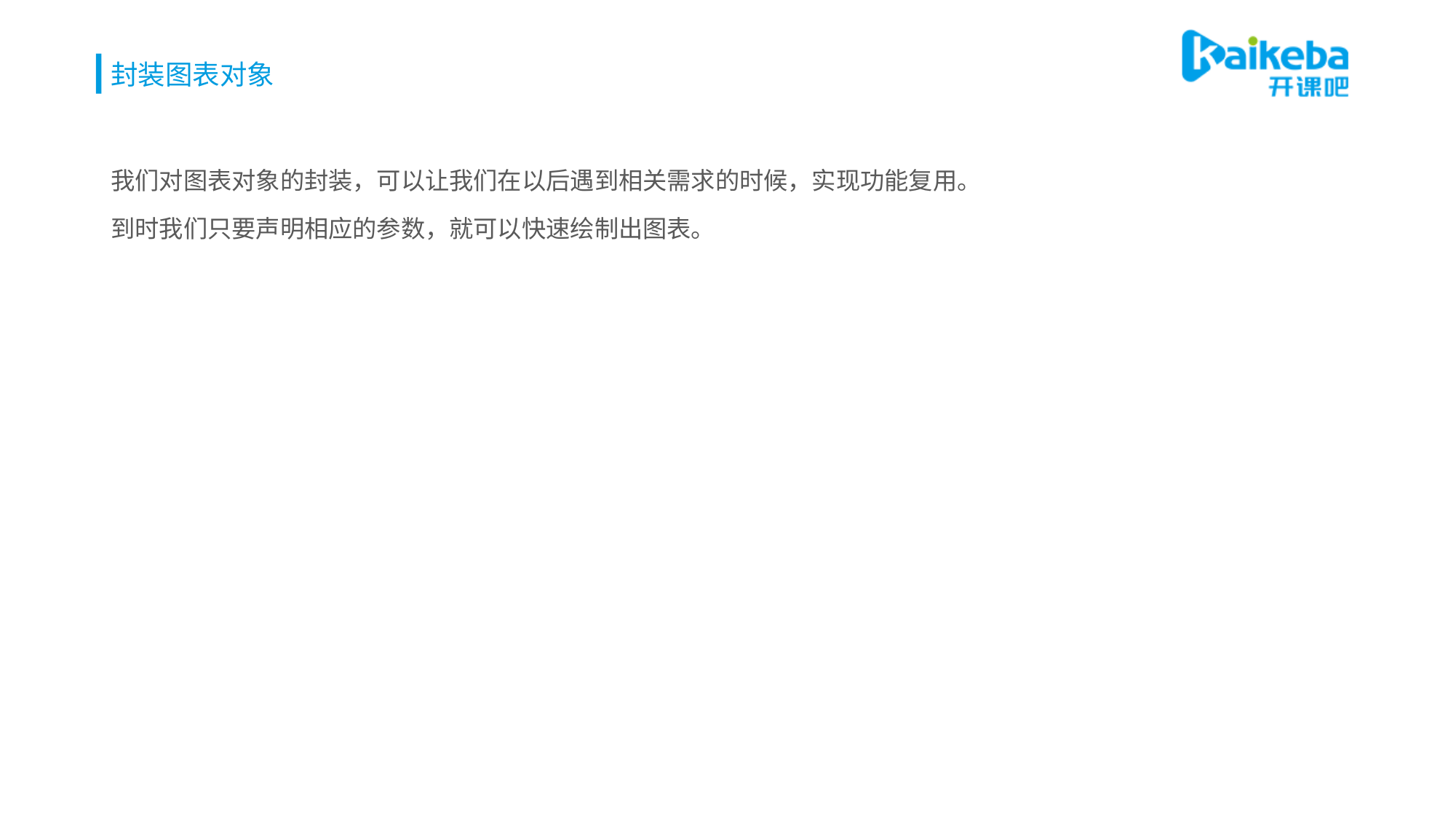

# 封装图表对象
我们对图表对象的封装，可以让我们在以后遇到相关需求的时候，实现功能复用。
到时我们只要声明相应的参数，就可以快速绘制出图表。